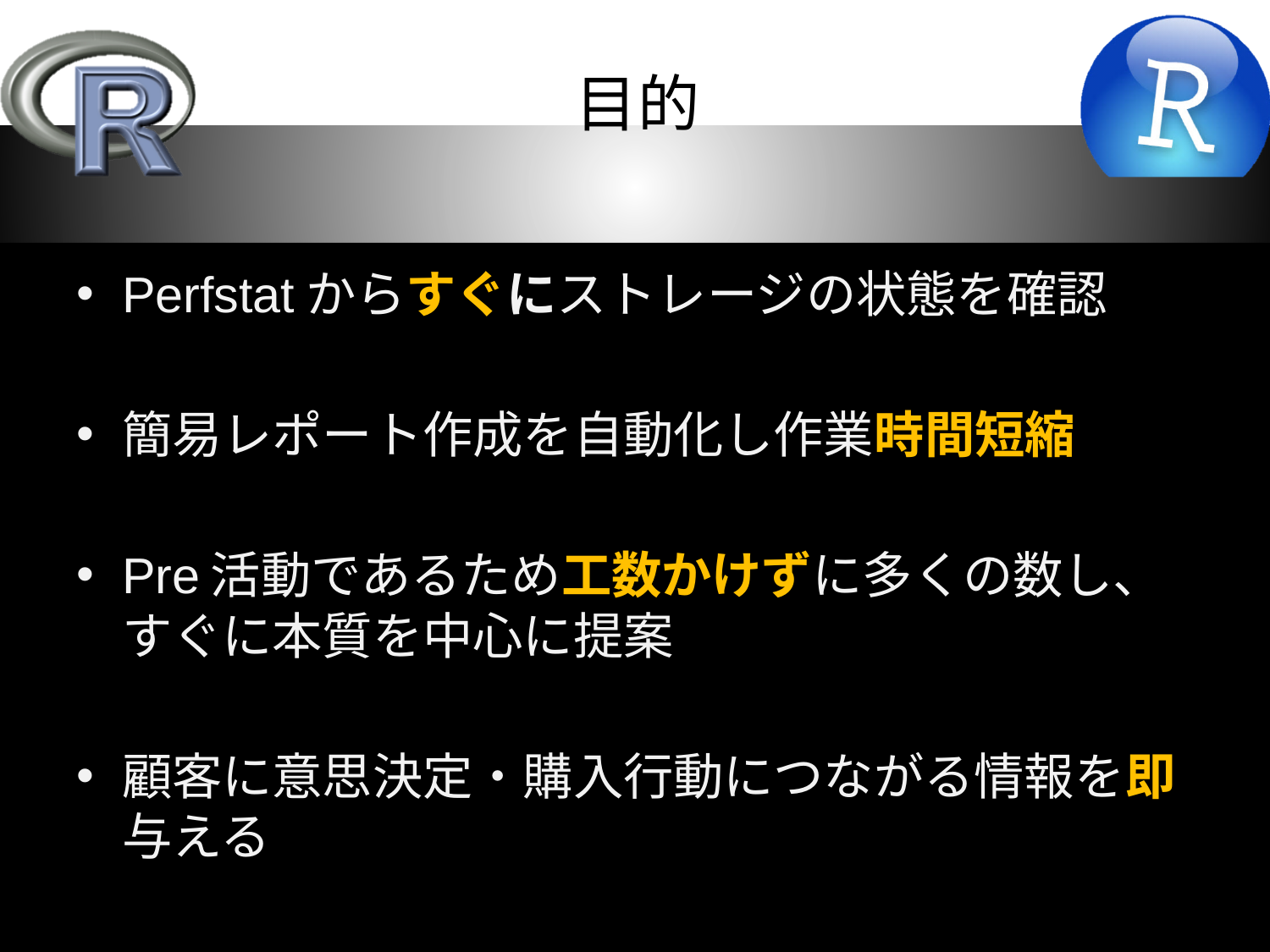

# 目的
Perfstatからすぐにストレージの状態を確認

簡易レポート作成を自動化し作業時間短縮

Pre活動であるため工数かけずに多くの数し、すぐに本質を中心に提案

顧客に意思決定・購入行動につながる情報を即与える